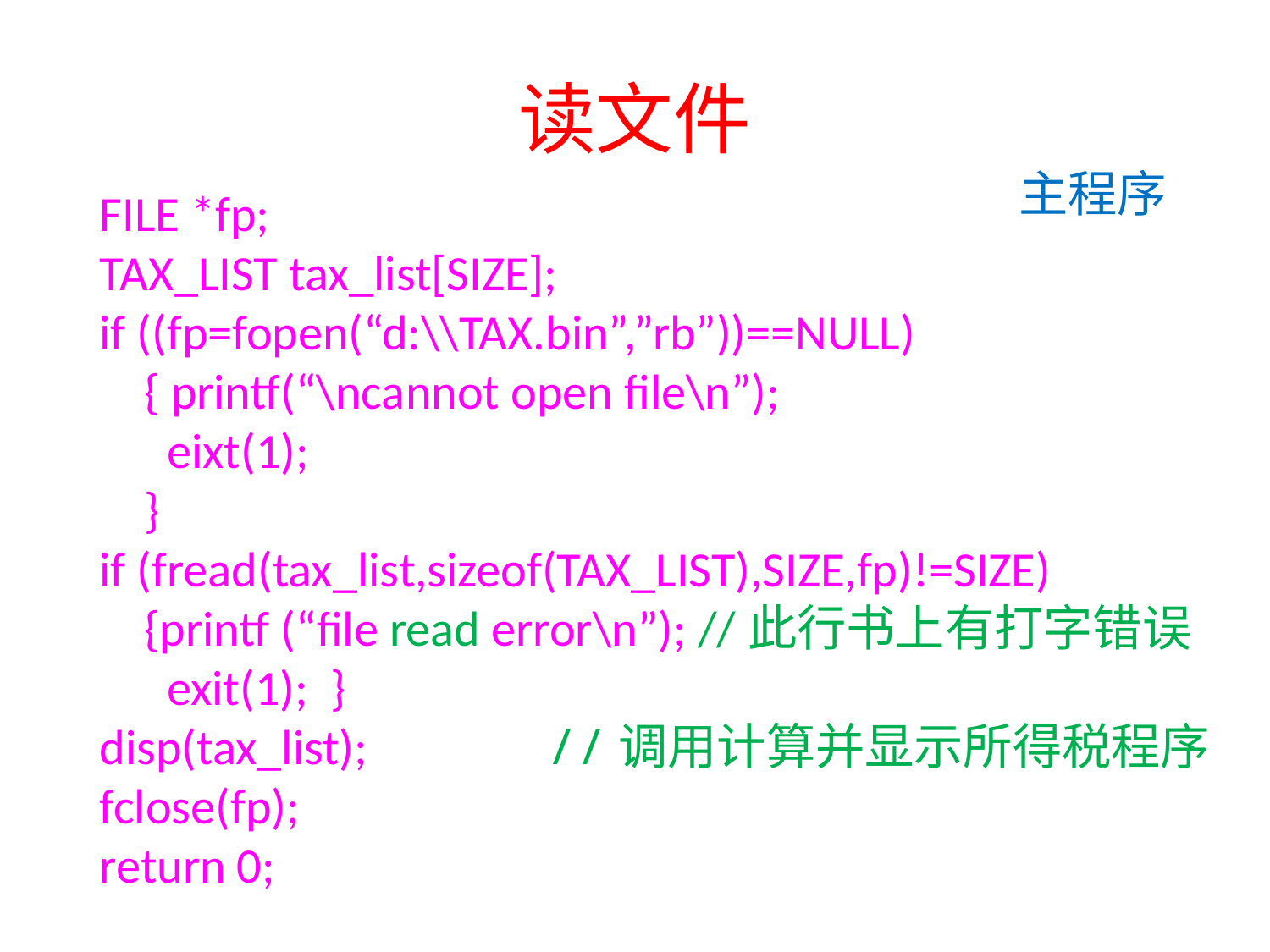

# 读文件
主程序
FILE *fp;
TAX_LIST tax_list[SIZE];
if ((fp=fopen(“d:\\TAX.bin”,”rb”))==NULL)
    { printf(“\ncannot open file\n”);
      eixt(1);
    }
if (fread(tax_list,sizeof(TAX_LIST),SIZE,fp)!=SIZE)
    {printf (“file read error\n”); //此行书上有打字错误
      exit(1);  }
disp(tax_list);                //调用计算并显示所得税程序
fclose(fp);
return 0;
7